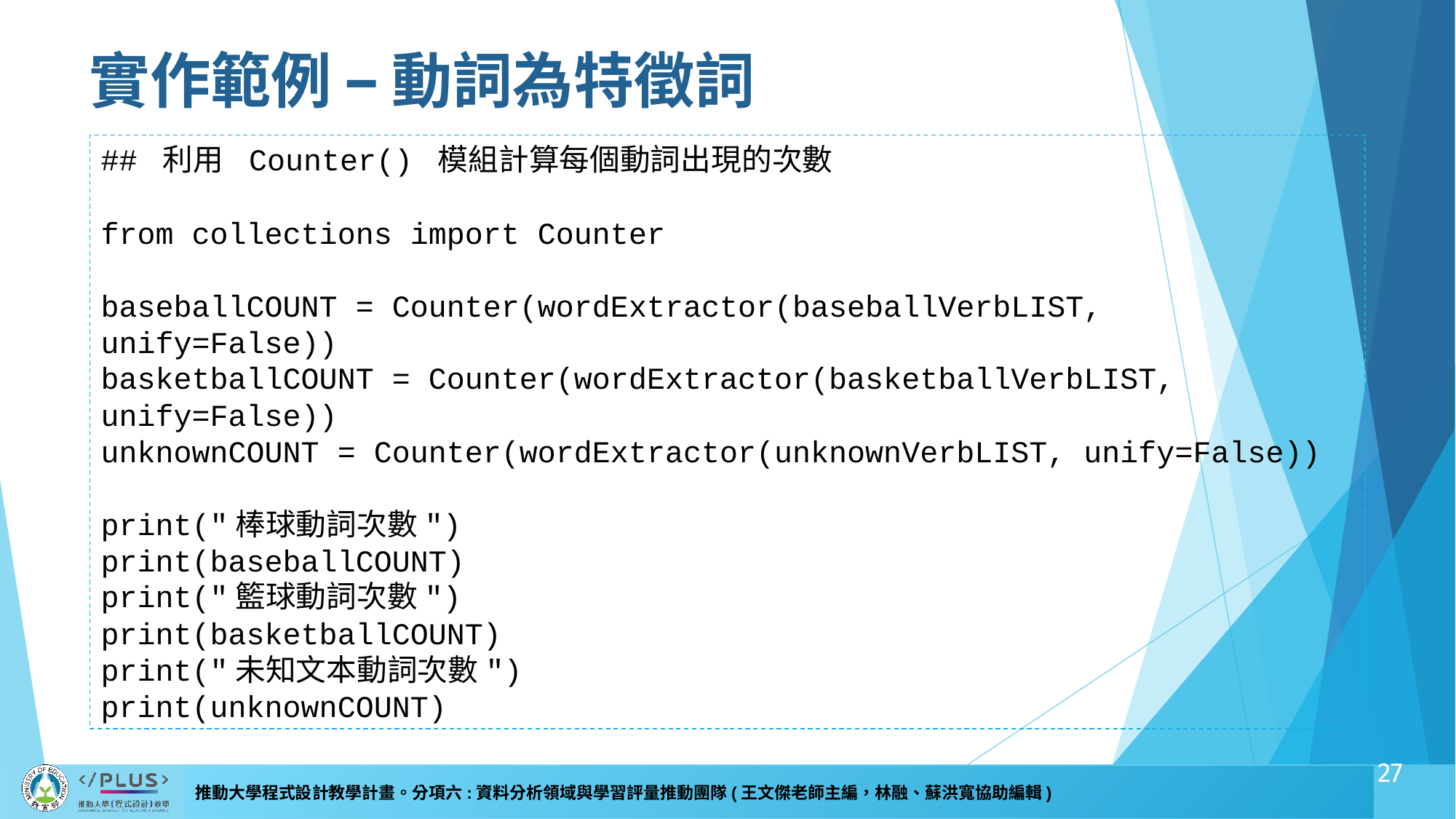

# 實作範例 – 動詞為特徵詞
## 利用 Counter() 模組計算每個動詞出現的次數

from collections import Counter

baseballCOUNT = Counter(wordExtractor(baseballVerbLIST, unify=False))
basketballCOUNT = Counter(wordExtractor(basketballVerbLIST, unify=False))
unknownCOUNT = Counter(wordExtractor(unknownVerbLIST, unify=False))

print("棒球動詞次數")
print(baseballCOUNT)
print("籃球動詞次數")
print(basketballCOUNT)
print("未知文本動詞次數")
print(unknownCOUNT)
27